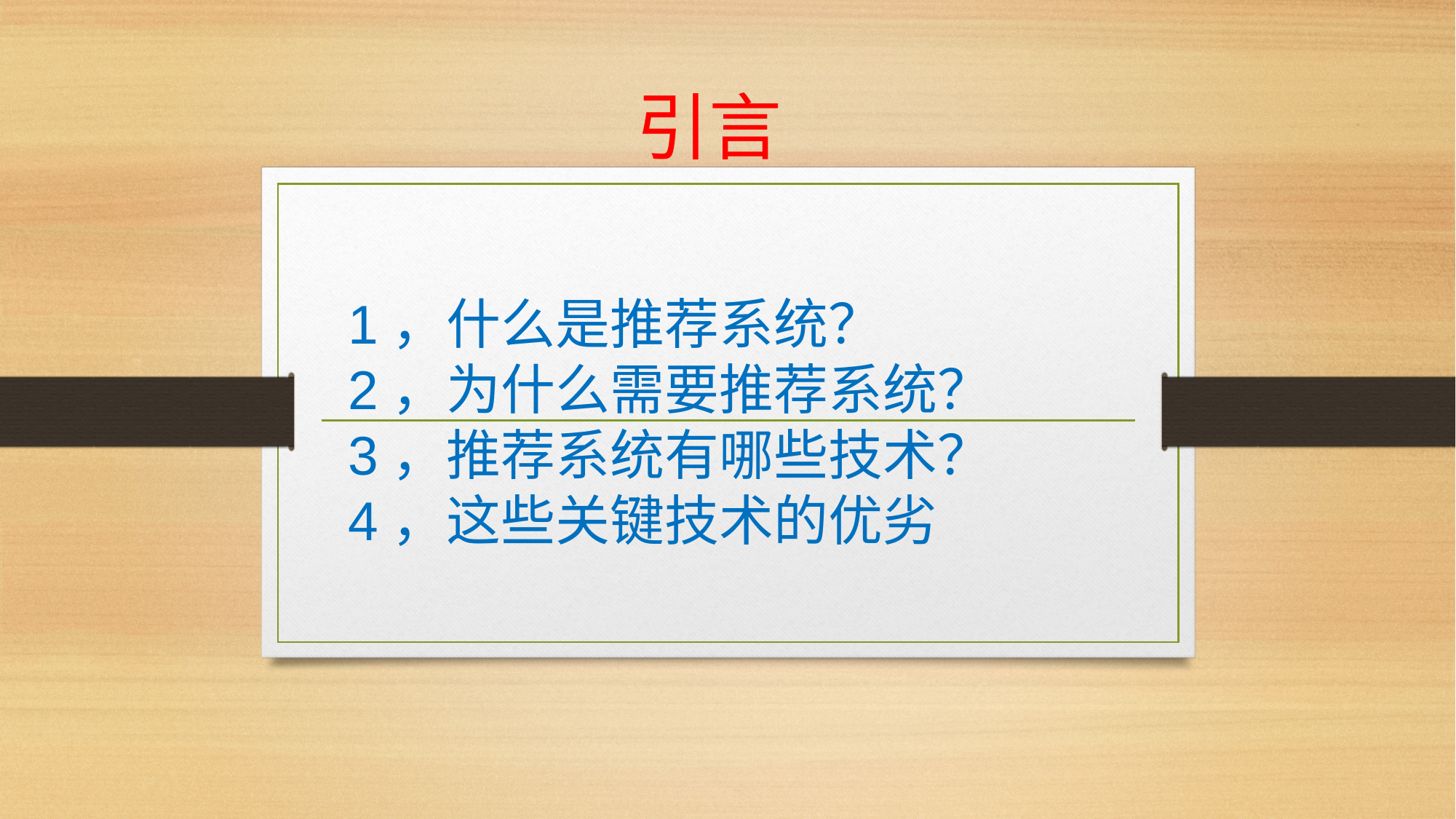

# 引言

1，什么是推荐系统？
2，为什么需要推荐系统？
3，推荐系统有哪些技术？
4，这些关键技术的优劣